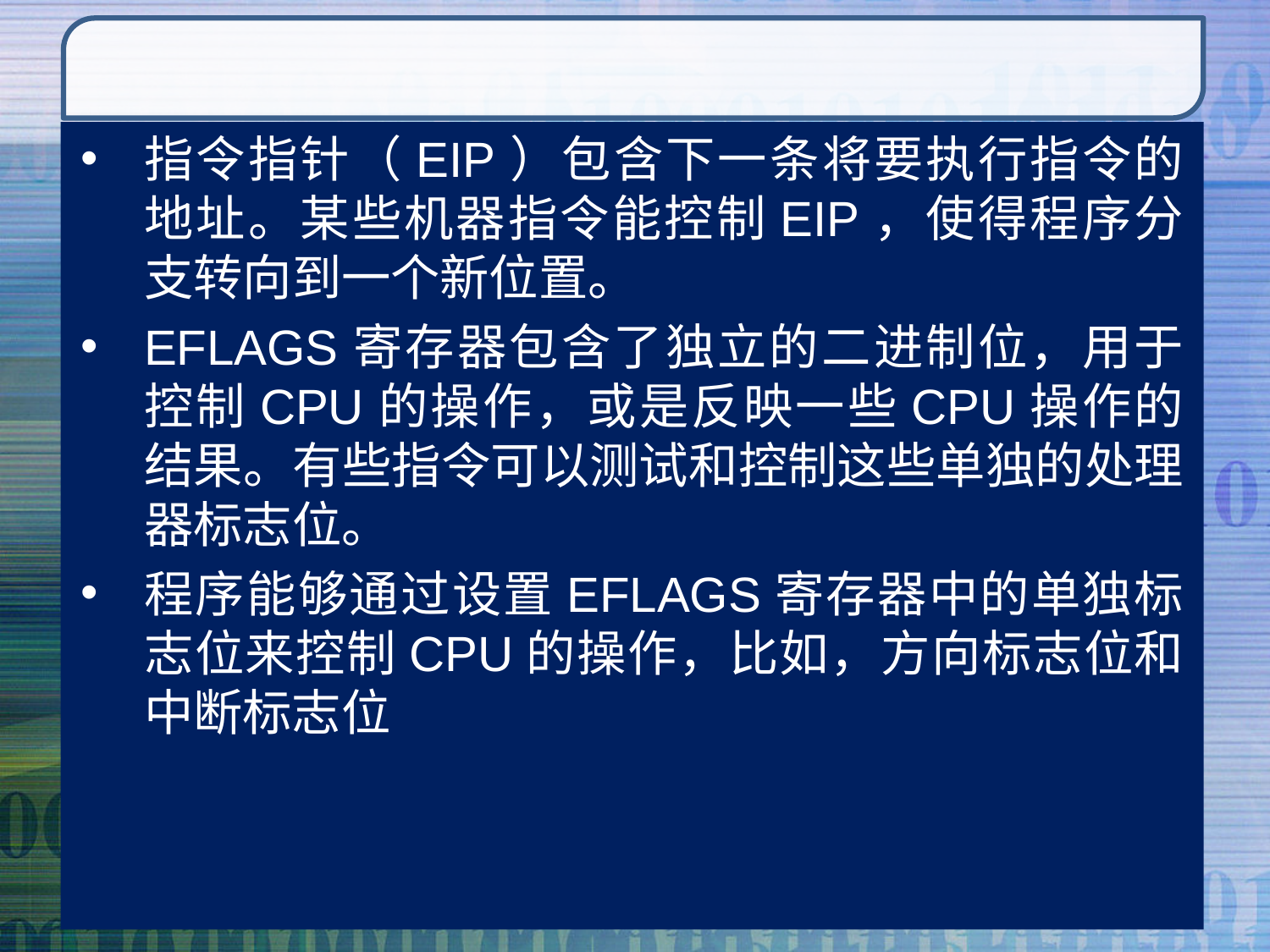

#
指令指针（EIP）包含下一条将要执行指令的地址。某些机器指令能控制EIP，使得程序分支转向到一个新位置。
EFLAGS寄存器包含了独立的二进制位，用于控制CPU的操作，或是反映一些CPU操作的结果。有些指令可以测试和控制这些单独的处理器标志位。
程序能够通过设置EFLAGS寄存器中的单独标志位来控制CPU的操作，比如，方向标志位和中断标志位